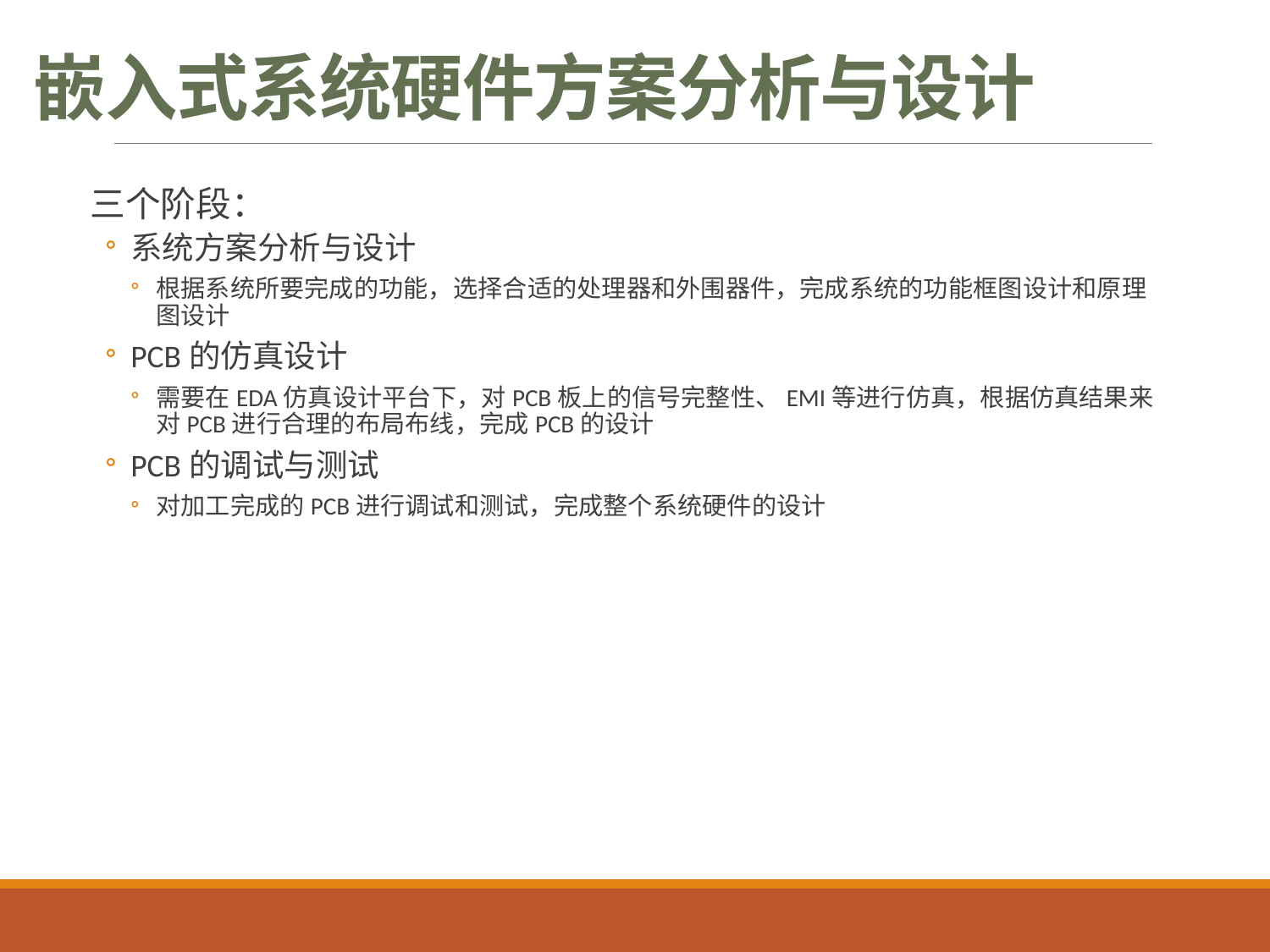

# 嵌入式系统硬件方案分析与设计
三个阶段：
系统方案分析与设计
根据系统所要完成的功能，选择合适的处理器和外围器件，完成系统的功能框图设计和原理图设计
PCB的仿真设计
需要在EDA仿真设计平台下，对PCB板上的信号完整性、EMI等进行仿真，根据仿真结果来对PCB进行合理的布局布线，完成PCB的设计
PCB的调试与测试
对加工完成的PCB进行调试和测试，完成整个系统硬件的设计